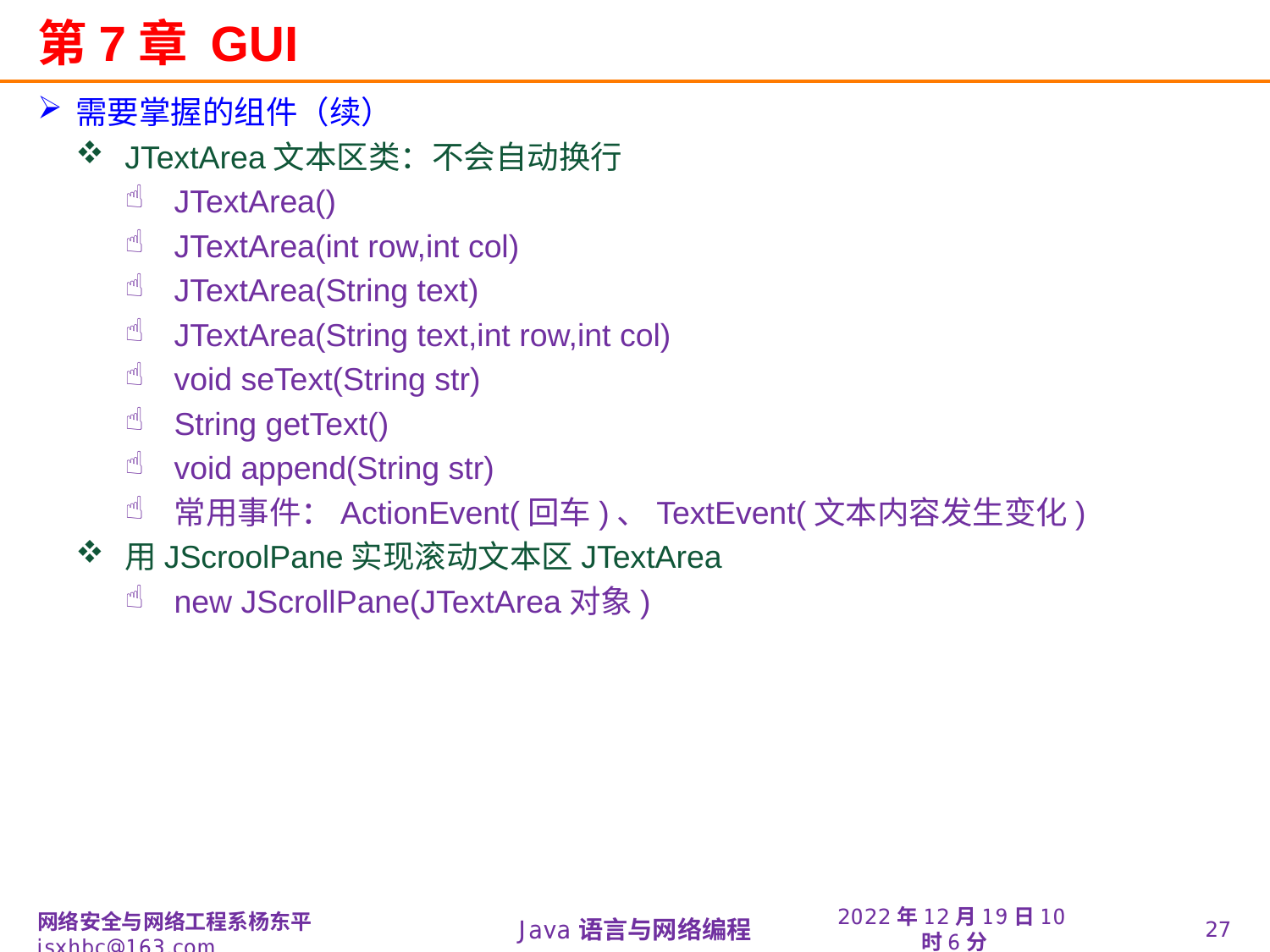

# 第7章 GUI
需要掌握的组件（续）
JTextArea文本区类：不会自动换行
JTextArea()
JTextArea(int row,int col)
JTextArea(String text)
JTextArea(String text,int row,int col)
void seText(String str)
String getText()
void append(String str)
常用事件：ActionEvent(回车)、TextEvent(文本内容发生变化)
用JScroolPane实现滚动文本区JTextArea
new JScrollPane(JTextArea对象)